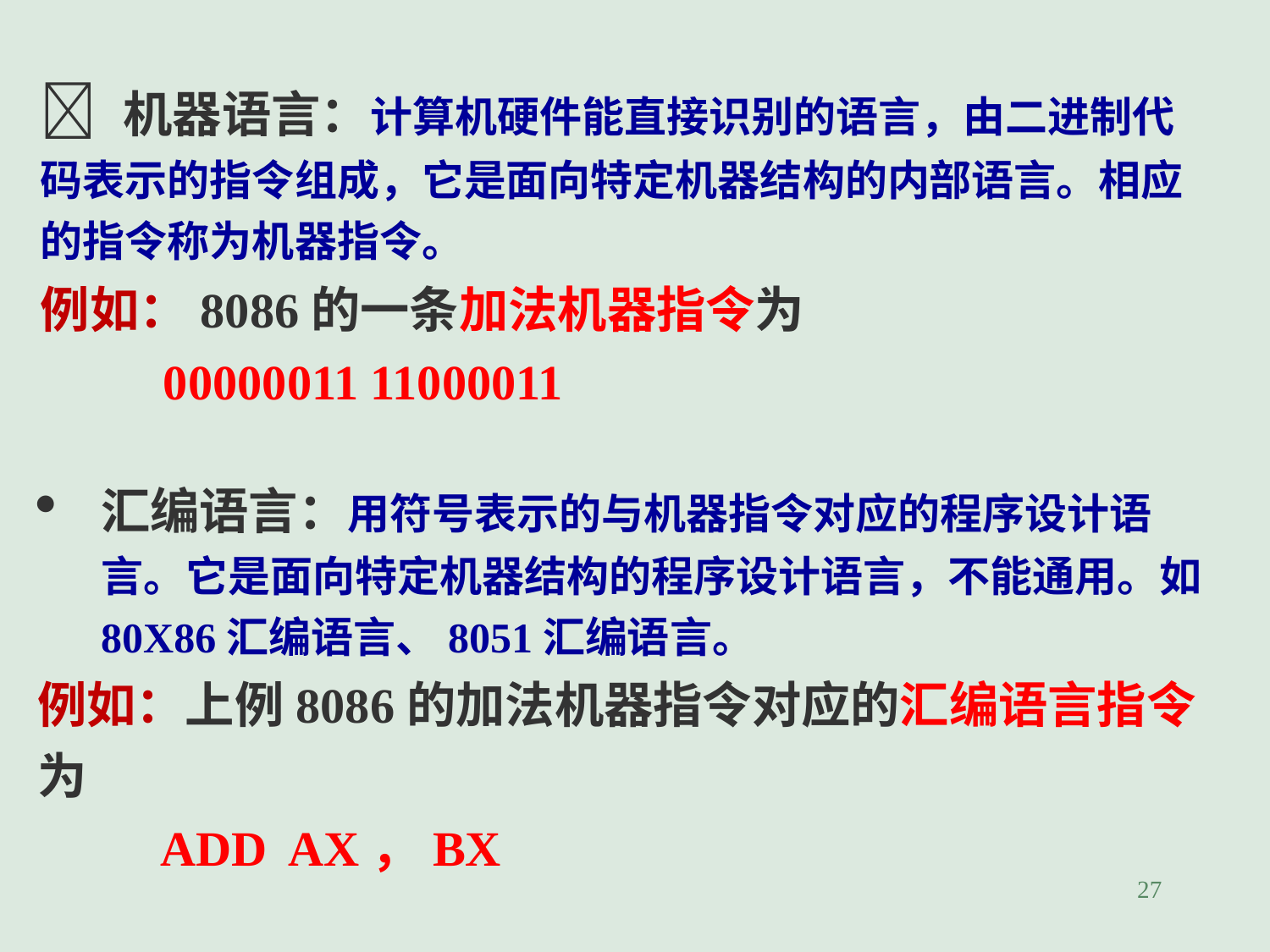

• 机器语言：计算机硬件能直接识别的语言，由二进制代码表示的指令组成，它是面向特定机器结构的内部语言。相应的指令称为机器指令。
例如：8086的一条加法机器指令为
          00000011 11000011
汇编语言：用符号表示的与机器指令对应的程序设计语言。它是面向特定机器结构的程序设计语言，不能通用。如80X86汇编语言、8051汇编语言。
例如：上例8086的加法机器指令对应的汇编语言指令为
          ADD  AX，BX
27
27